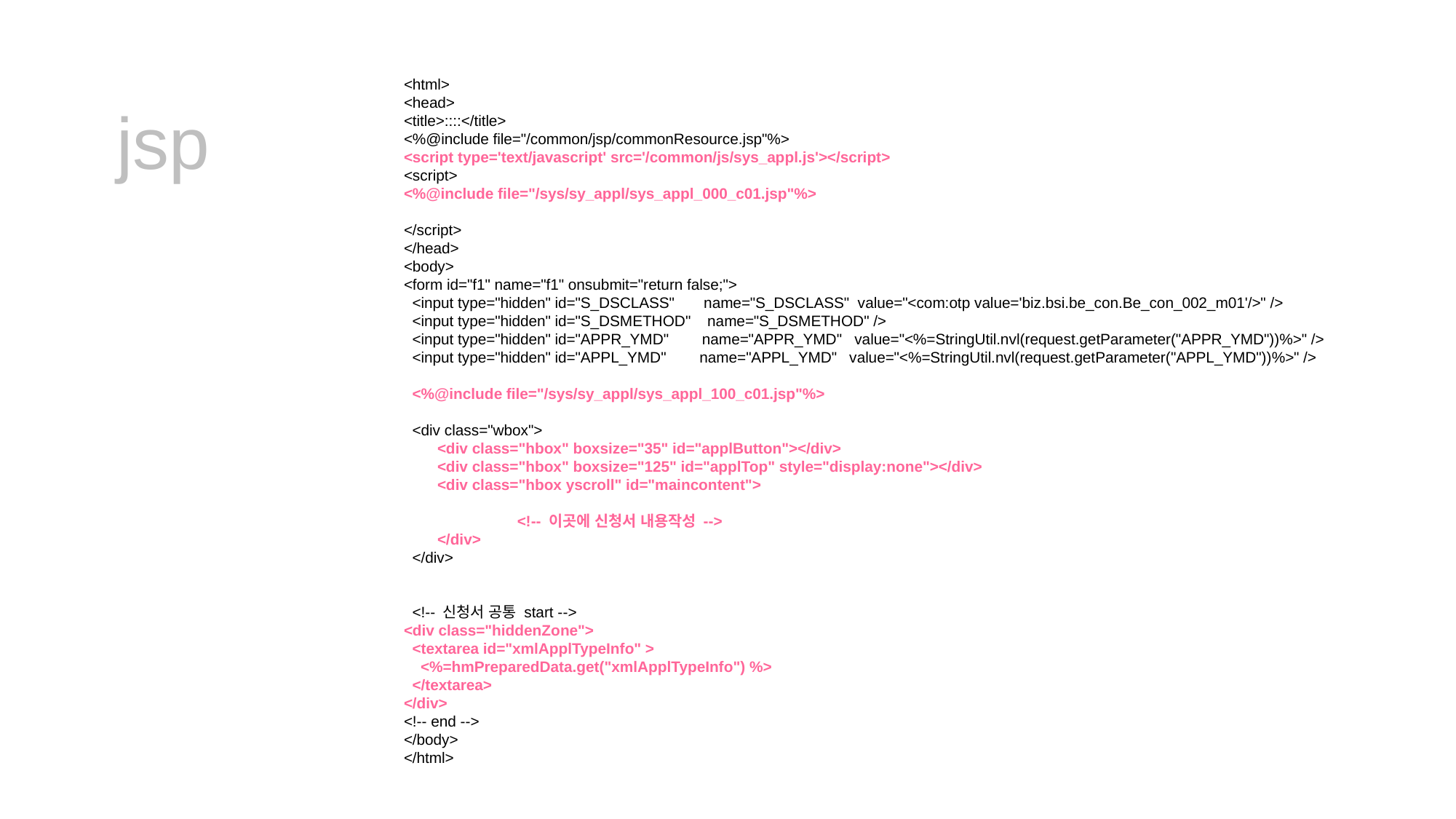

<html>
<head>
<title>::::</title>
<%@include file="/common/jsp/commonResource.jsp"%>
<script type='text/javascript' src='/common/js/sys_appl.js'></script>
<script>
<%@include file="/sys/sy_appl/sys_appl_000_c01.jsp"%>

</script>
</head>
<body>
<form id="f1" name="f1" onsubmit="return false;">
  <input type="hidden" id="S_DSCLASS"       name="S_DSCLASS"  value="<com:otp value='biz.bsi.be_con.Be_con_002_m01'/>" />
  <input type="hidden" id="S_DSMETHOD"    name="S_DSMETHOD" />
  <input type="hidden" id="APPR_YMD"        name="APPR_YMD"   value="<%=StringUtil.nvl(request.getParameter("APPR_YMD"))%>" />
  <input type="hidden" id="APPL_YMD"        name="APPL_YMD"   value="<%=StringUtil.nvl(request.getParameter("APPL_YMD"))%>" />

  <%@include file="/sys/sy_appl/sys_appl_100_c01.jsp"%>

  <div class="wbox">
        <div class="hbox" boxsize="35" id="applButton"></div>
        <div class="hbox" boxsize="125" id="applTop" style="display:none"></div>
        <div class="hbox yscroll" id="maincontent">

	 <!-- 이곳에 신청서 내용작성 -->
        </div>
  </div>

  <!-- 신청서 공통 start -->
<div class="hiddenZone">
  <textarea id="xmlApplTypeInfo" >
    <%=hmPreparedData.get("xmlApplTypeInfo") %>
  </textarea>
</div>
<!-- end -->
</body>
</html>
jsp